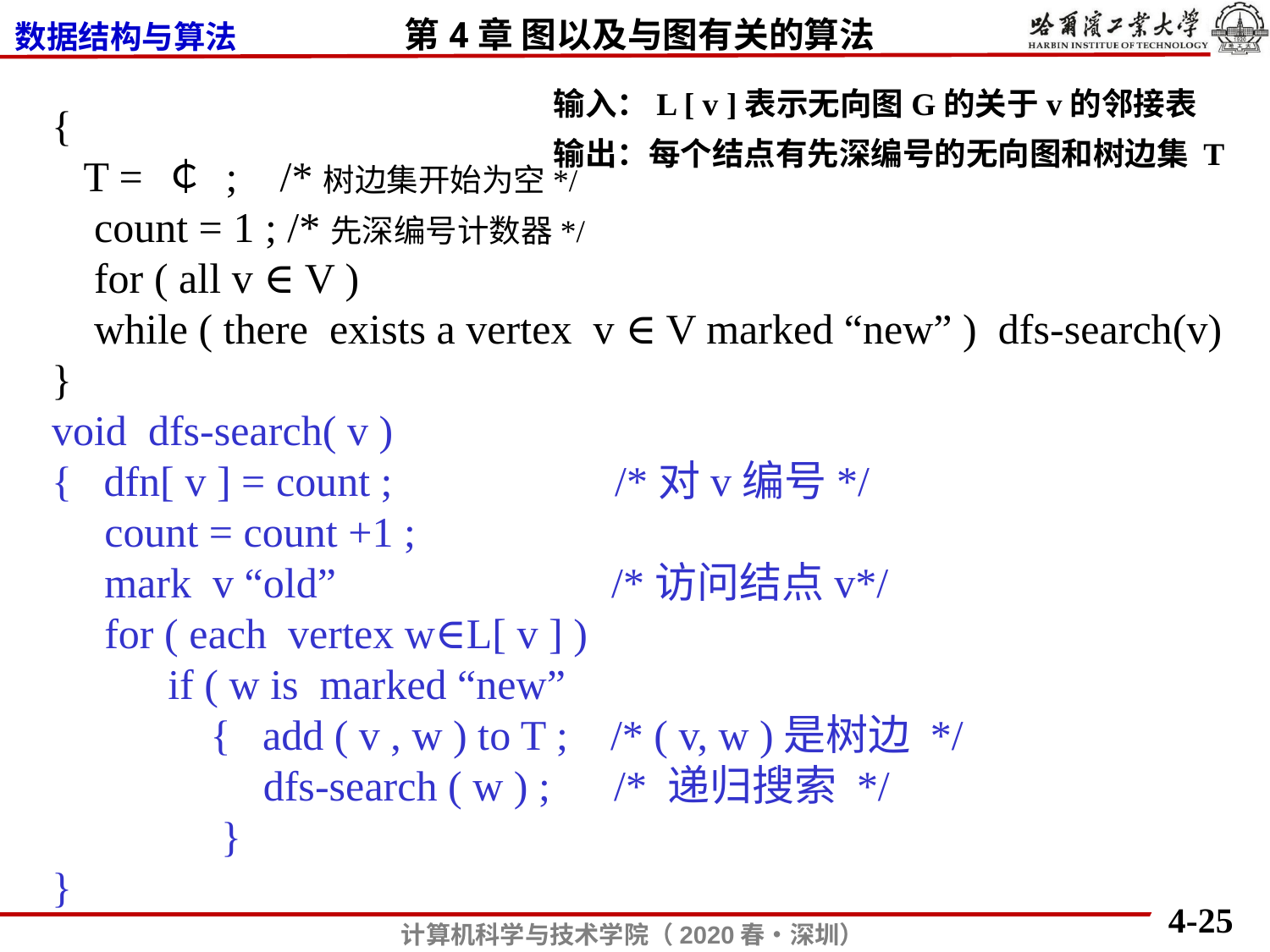

输入：L [ v ]表示无向图G的关于v的邻接表
输出：每个结点有先深编号的无向图和树边集 T
{
   T = ￠ ;    /*树边集开始为空*/
    count = 1 ; /*先深编号计数器*/
    for ( all v ∈ V )
    while ( there  exists a vertex  v ∈ V marked “new” )  dfs-search(v)
}
void  dfs-search( v )
{   dfn[ v ] = count ;                     /*对v编号*/
     count = count +1 ;
     mark  v “old”                          /*访问结点v*/
     for ( each  vertex w∈L[ v ] )
           if ( w is  marked “new”
               {   add ( v , w ) to T ;    /* ( v, w )是树边 */
                    dfs-search ( w ) ;      /* 递归搜索 */
                }
}